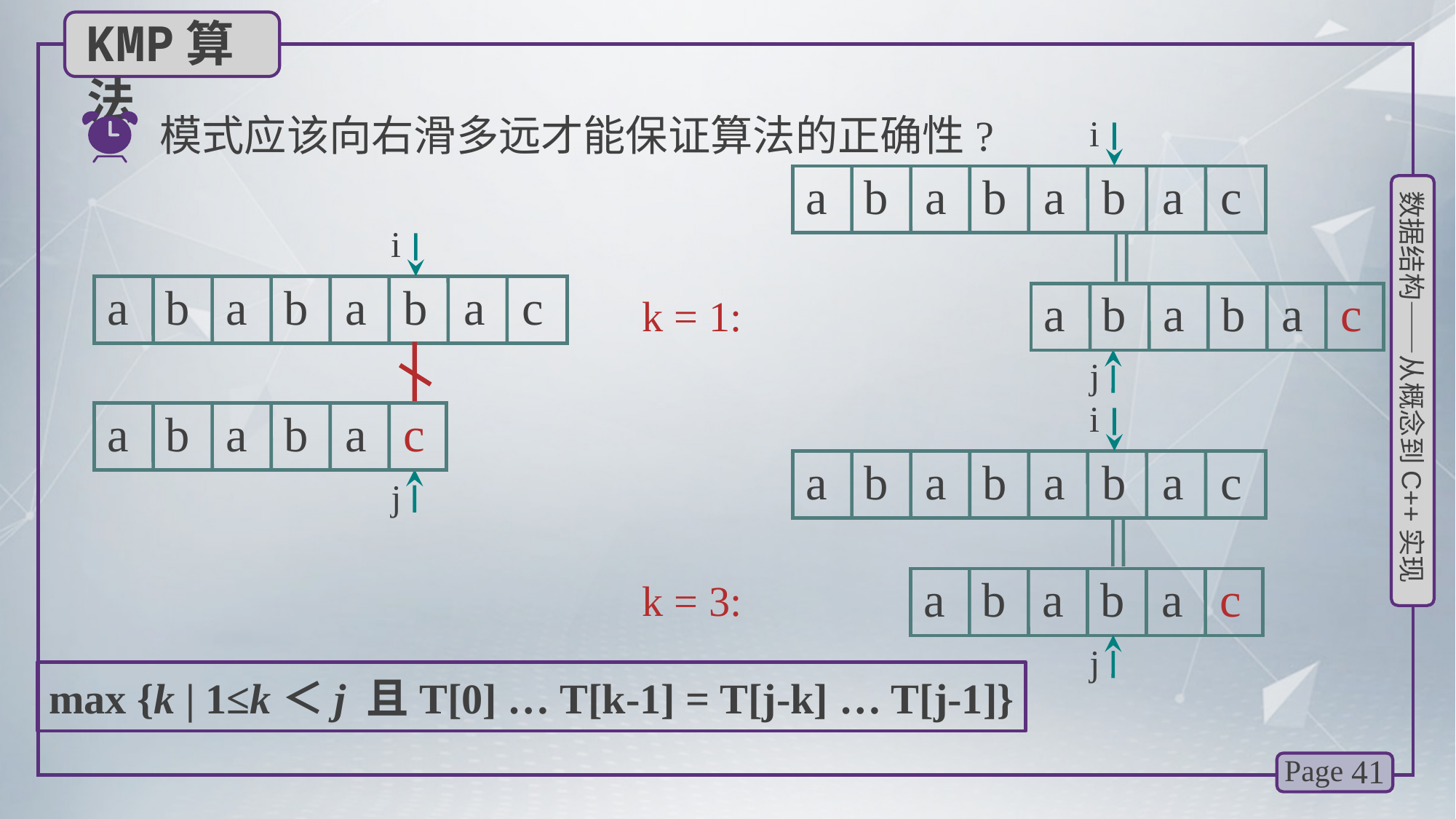

KMP算法

模式应该向右滑多远才能保证算法的正确性?

i

j

a   b   a   b   a   b   a   c

i

j

a   b   a   b   a   b   a   c

k = 1:
a   b   a   b   a   c

i

j

a   b   a   b   a   c

a   b   a   b   a   b   a   c

k = 3:
a   b   a   b   a   c

max {k | 1≤k＜j 且T[0] … T[k-1] = T[j-k] … T[j-1]}